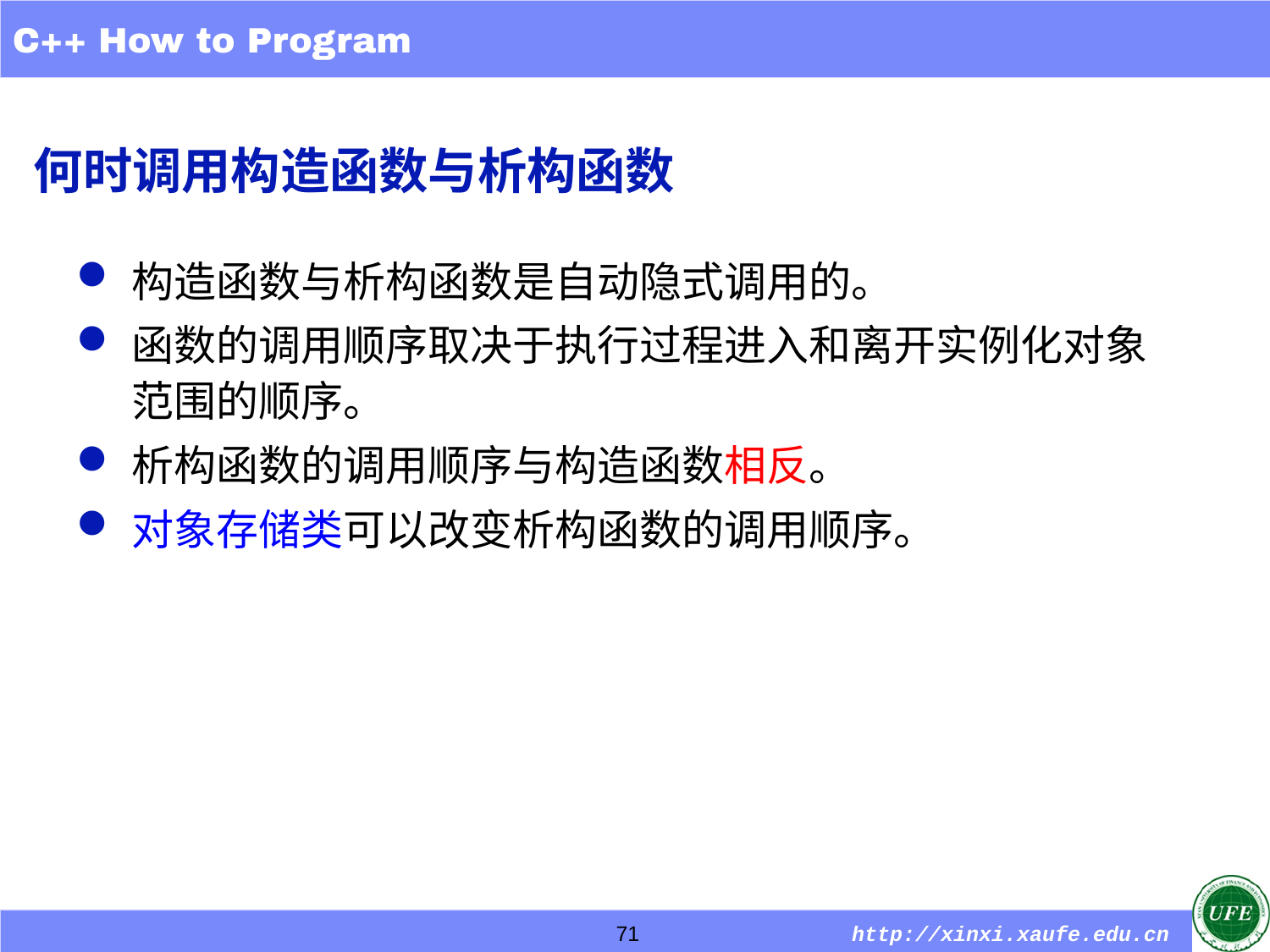

# 何时调用构造函数与析构函数
构造函数与析构函数是自动隐式调用的。
函数的调用顺序取决于执行过程进入和离开实例化对象范围的顺序。
析构函数的调用顺序与构造函数相反。
对象存储类可以改变析构函数的调用顺序。
71